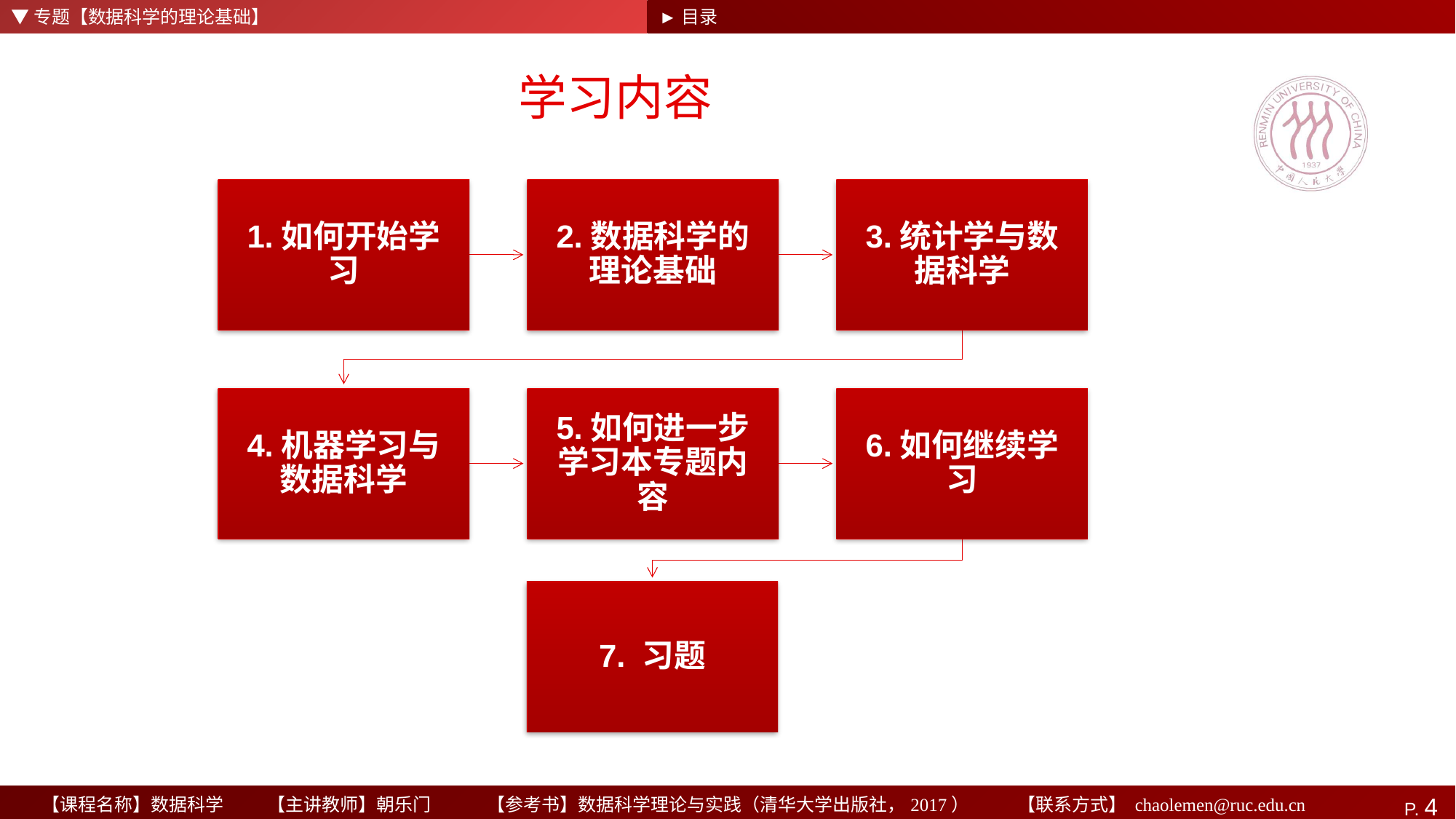

▼专题【数据科学的理论基础】
►目录
# 学习内容

1.如何开始学习

2.数据科学的理论基础

3.统计学与数据科学

4.机器学习与数据科学

5.如何进一步学习本专题内容

6.如何继续学习
7. 习题